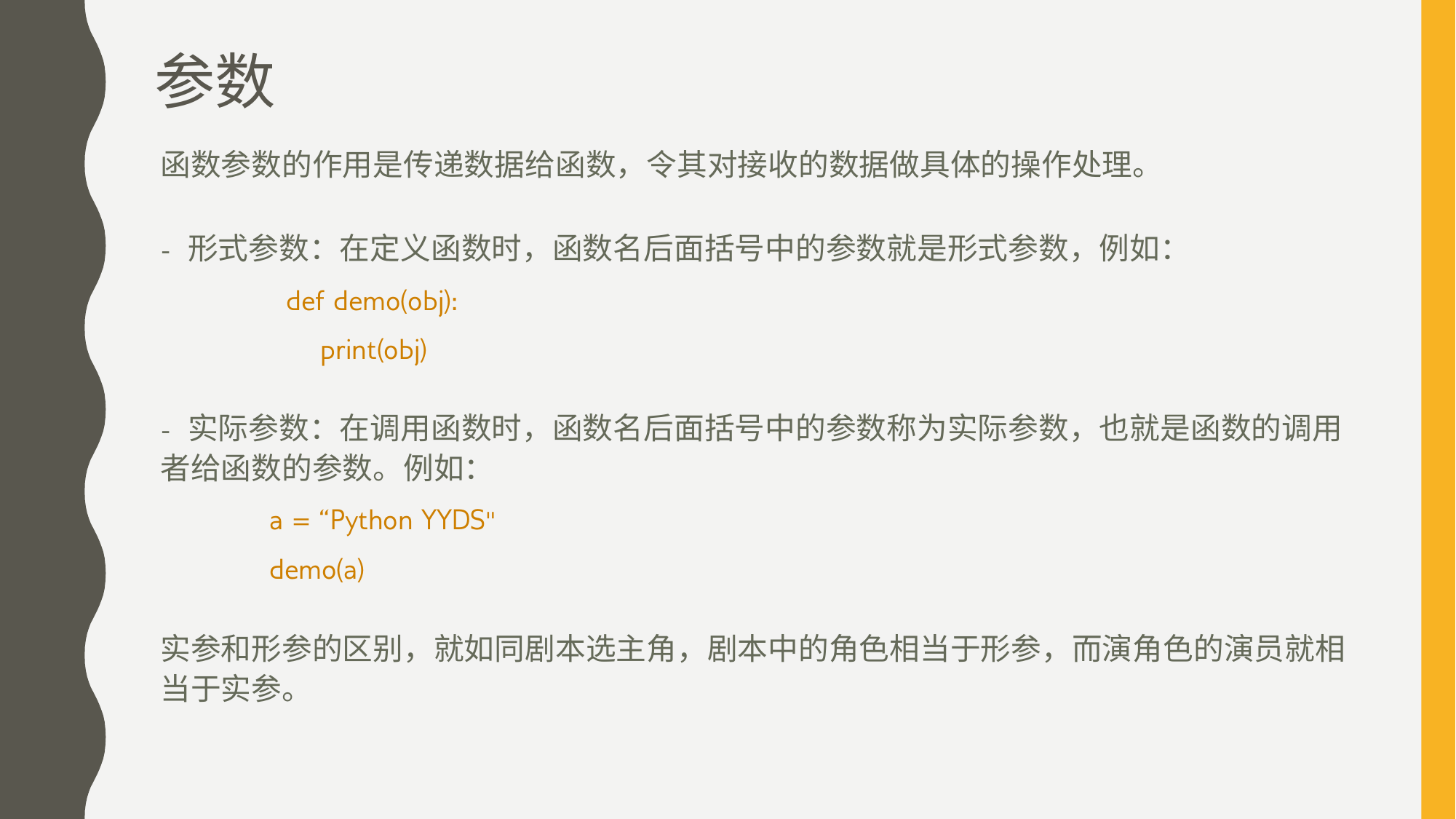

# 参数
函数参数的作用是传递数据给函数，令其对接收的数据做具体的操作处理。

- 形式参数：在定义函数时，函数名后面括号中的参数就是形式参数，例如：
	  def demo(obj):
      print(obj)

- 实际参数：在调用函数时，函数名后面括号中的参数称为实际参数，也就是函数的调用者给函数的参数。例如：
	a = “Python YYDS"
demo(a)

实参和形参的区别，就如同剧本选主角，剧本中的角色相当于形参，而演角色的演员就相当于实参。